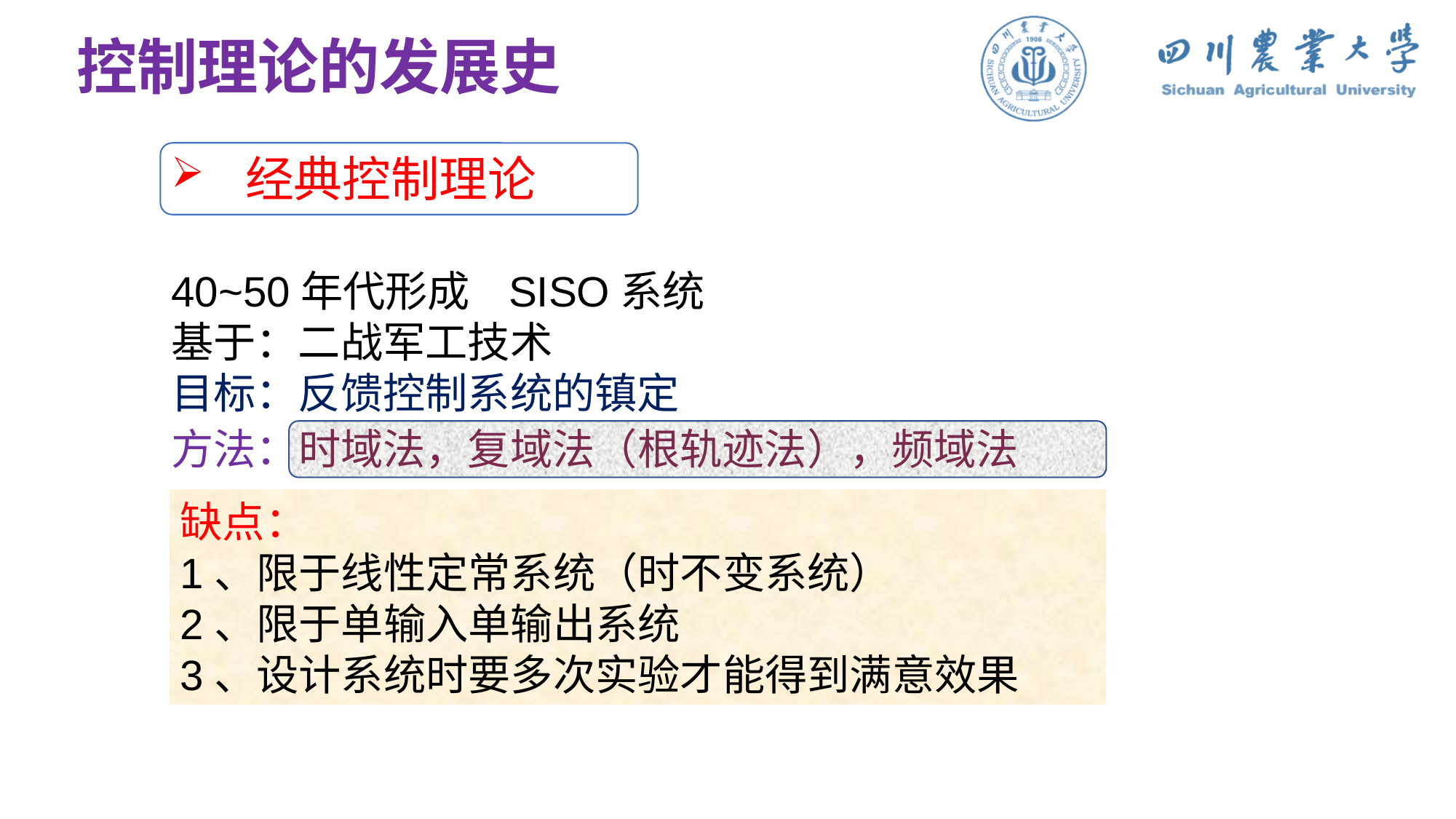

控制理论的发展史
 经典控制理论

40~50年代形成   SISO系统
基于：二战军工技术
目标：反馈控制系统的镇定
方法：时域法，复域法（根轨迹法），频域法

缺点：
1、限于线性定常系统（时不变系统）
2、限于单输入单输出系统
3、设计系统时要多次实验才能得到满意效果